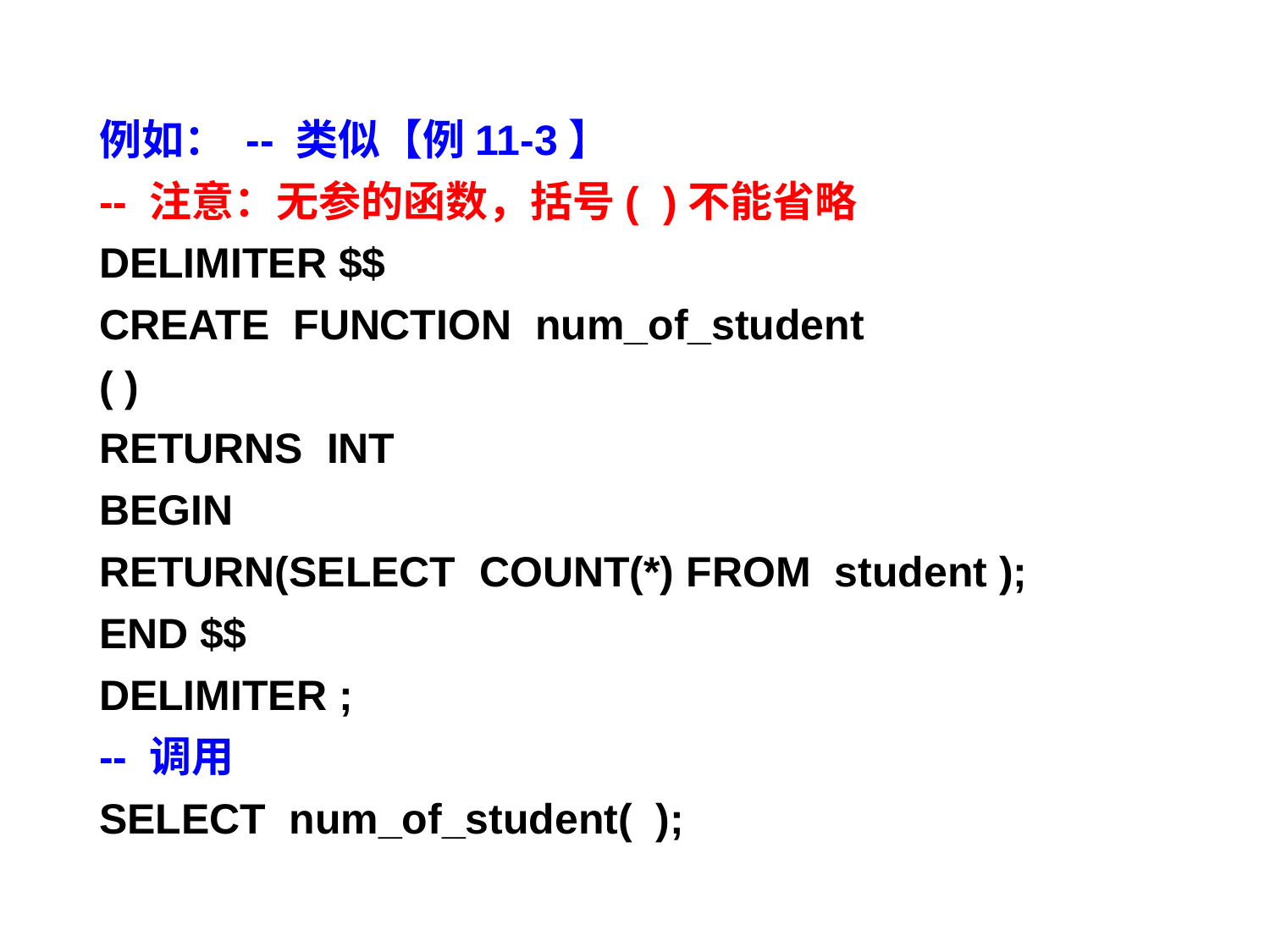

例如： -- 类似【例11-3】
-- 注意：无参的函数，括号(  )不能省略
DELIMITER $$
CREATE  FUNCTION  num_of_student
( )
RETURNS  INT
BEGIN
RETURN(SELECT  COUNT(*) FROM  student );
END $$
DELIMITER ;
-- 调用
SELECT  num_of_student(  );